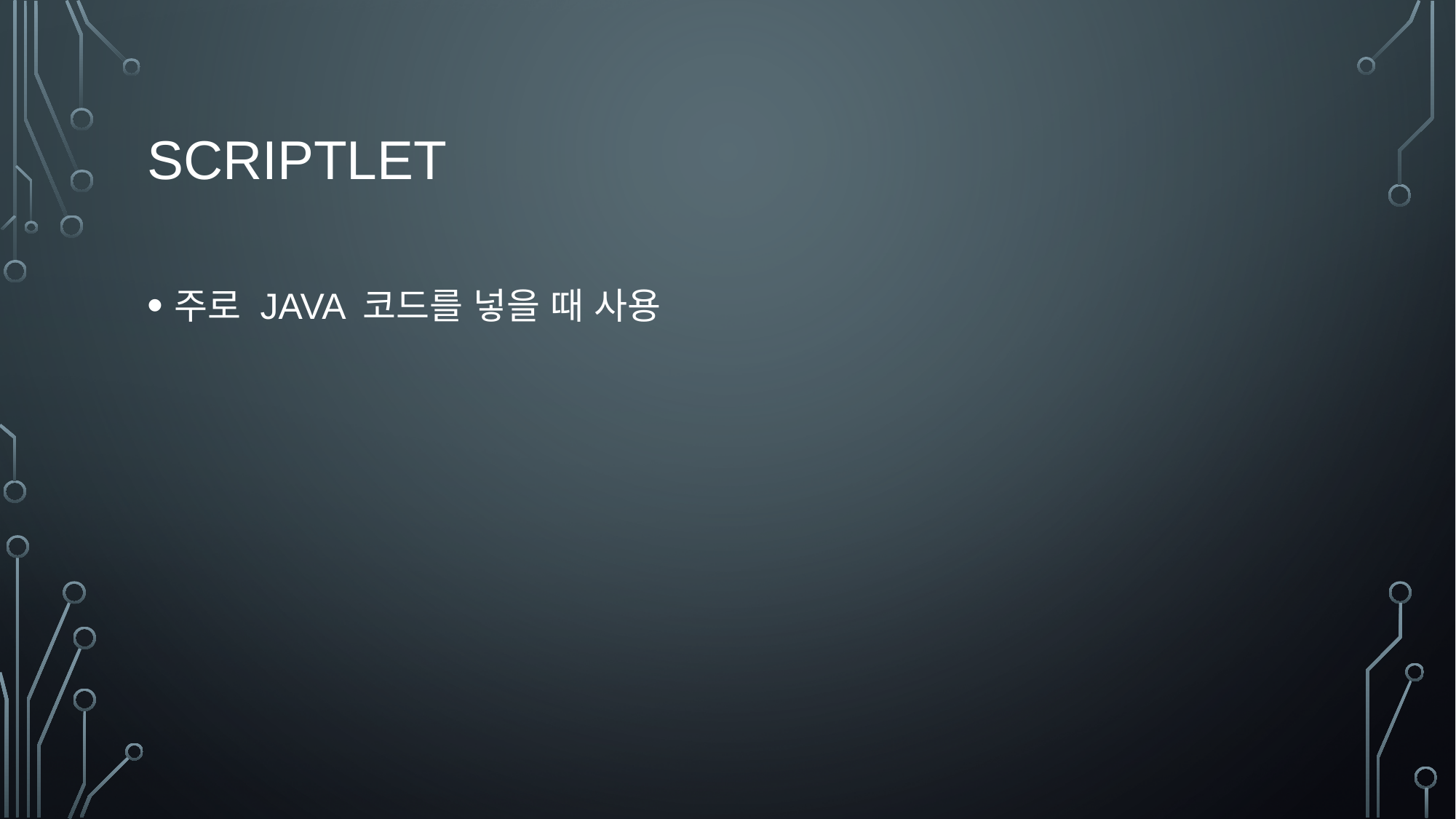

# scriptlet
주로 JAVA 코드를 넣을 때 사용